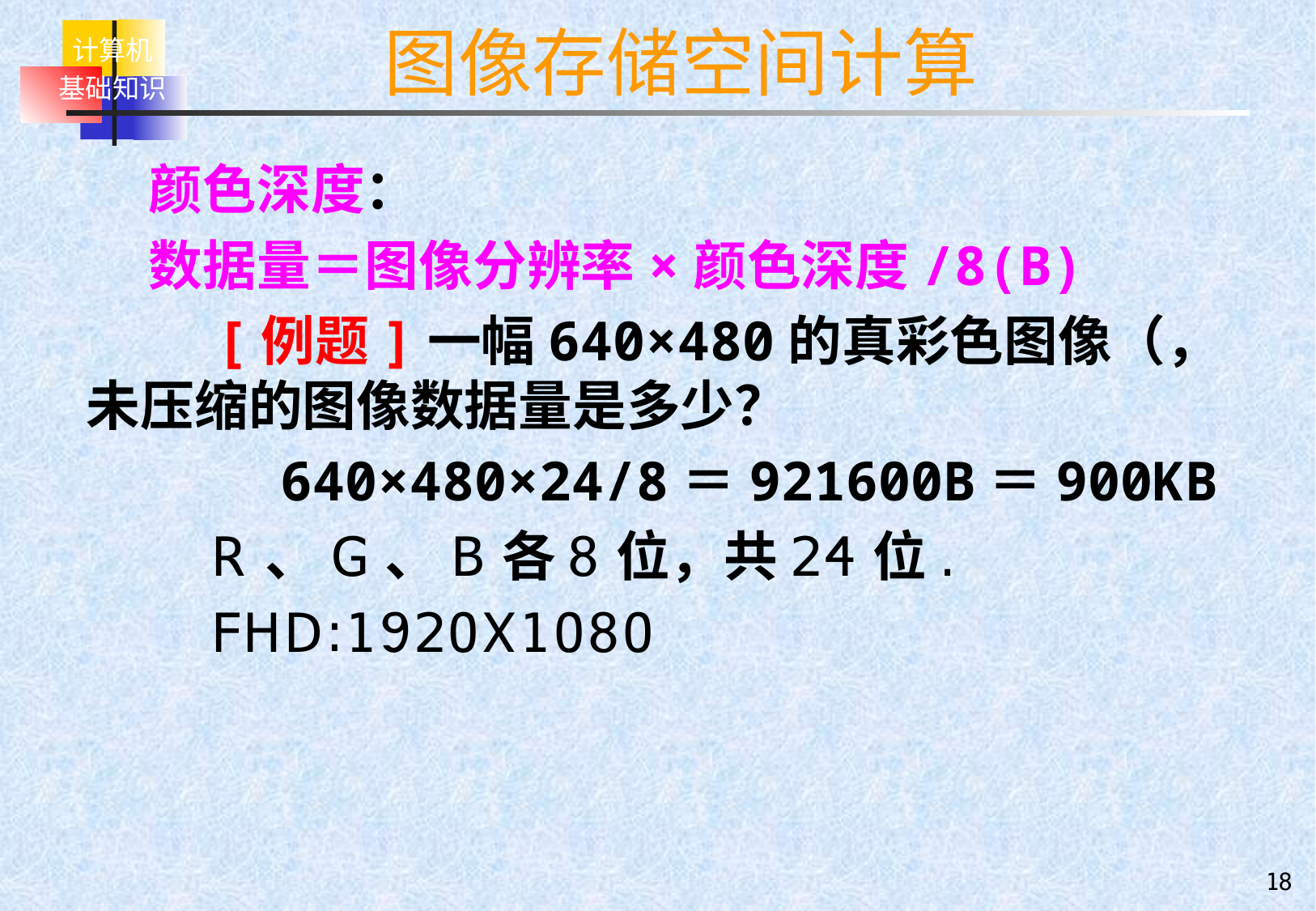

# 图像存储空间计算
    颜色深度：
    数据量＝图像分辨率×颜色深度/8(B)
    [例题]一幅640×480的真彩色图像（，未压缩的图像数据量是多少？
      640×480×24/8＝921600B＝900KB
        R、G、B各8位，共24位.
        FHD:1920X1080

18